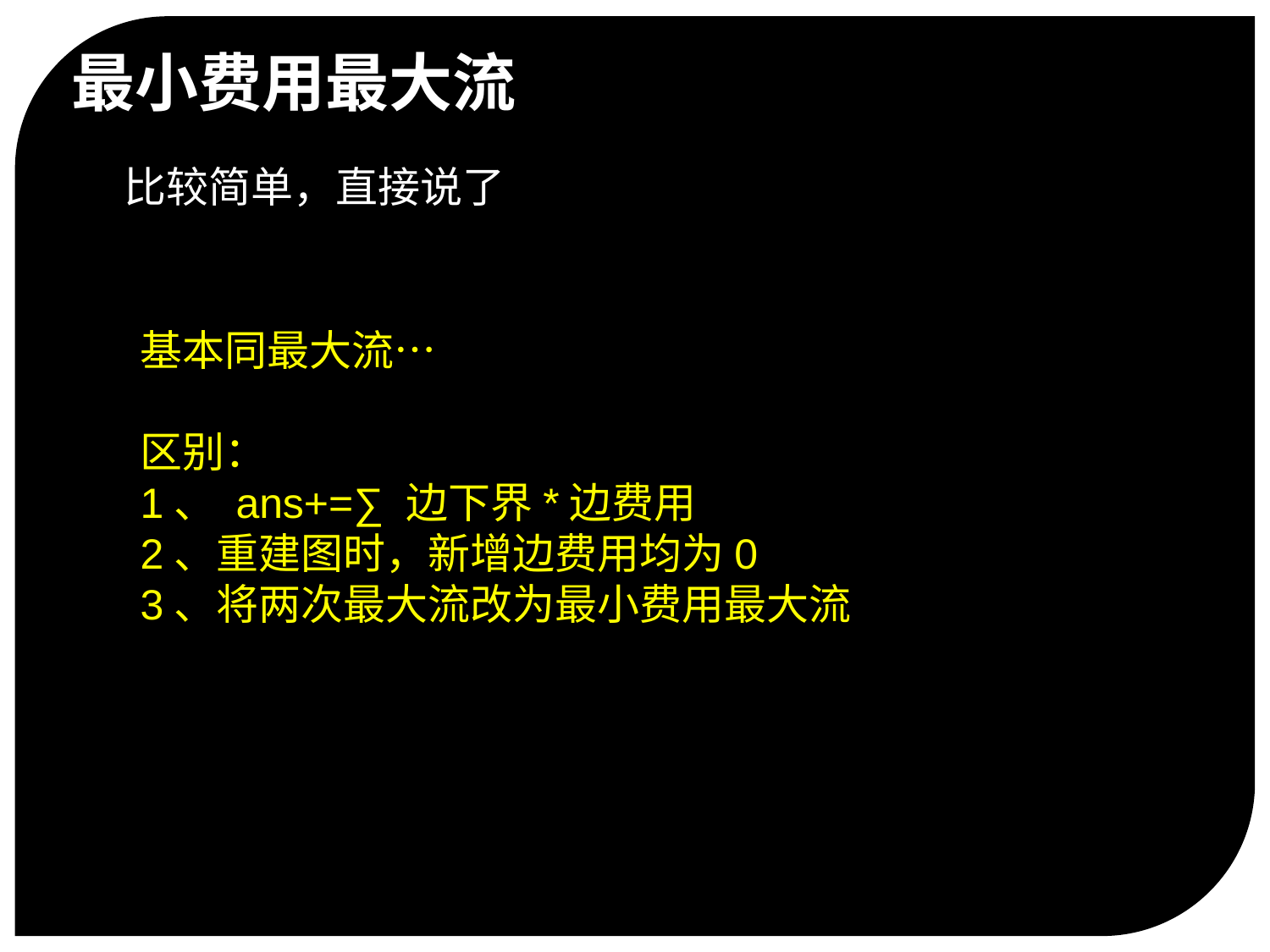

最小费用最大流
比较简单，直接说了
基本同最大流…

区别：
1、 ans+=∑ 边下界*边费用
2、重建图时，新增边费用均为0
3、将两次最大流改为最小费用最大流